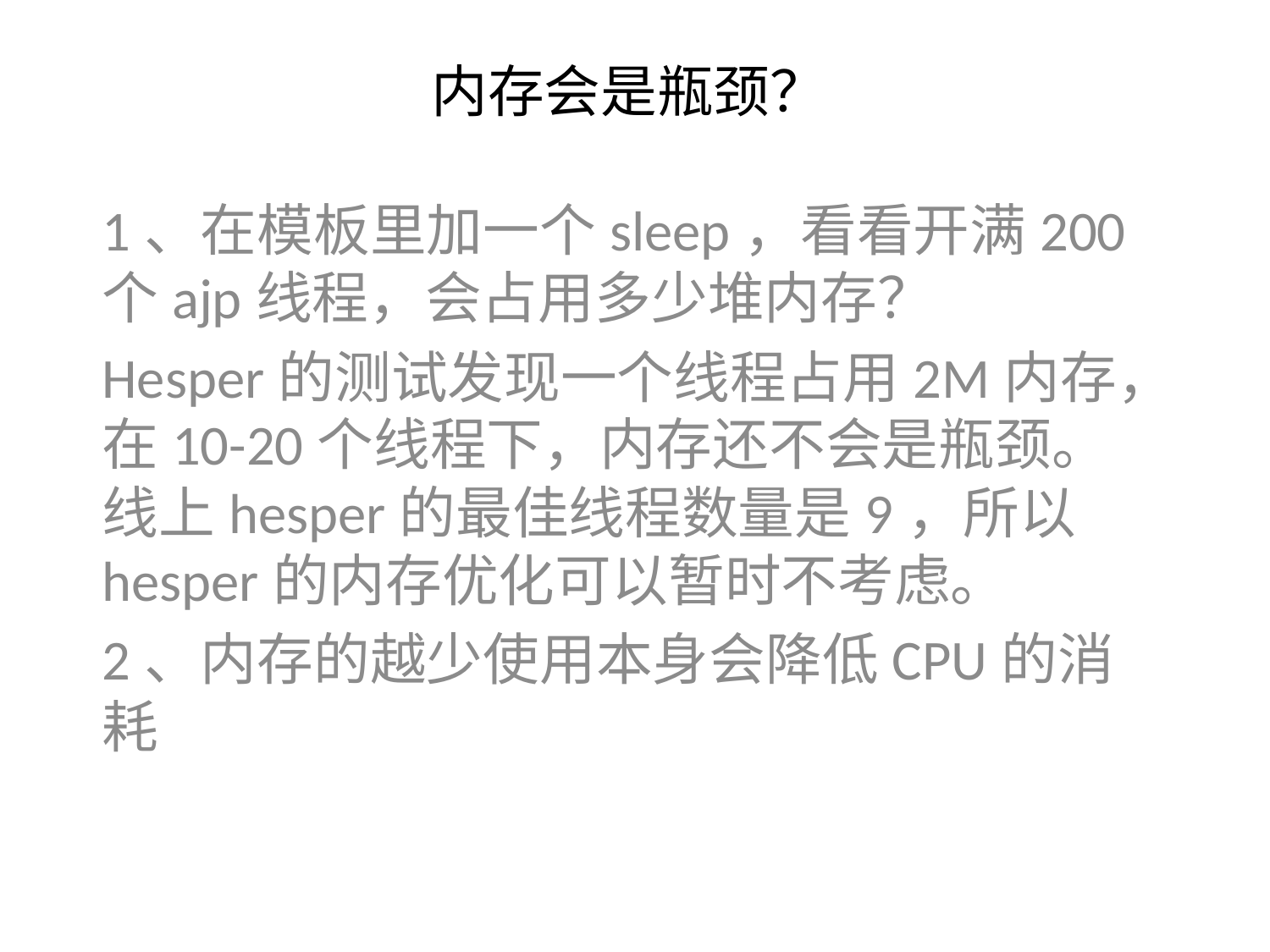

# 内存会是瓶颈？
1、在模板里加一个sleep，看看开满200个ajp线程，会占用多少堆内存？
Hesper的测试发现一个线程占用2M内存，在10-20个线程下，内存还不会是瓶颈。线上hesper的最佳线程数量是9，所以hesper的内存优化可以暂时不考虑。
2、内存的越少使用本身会降低CPU的消耗